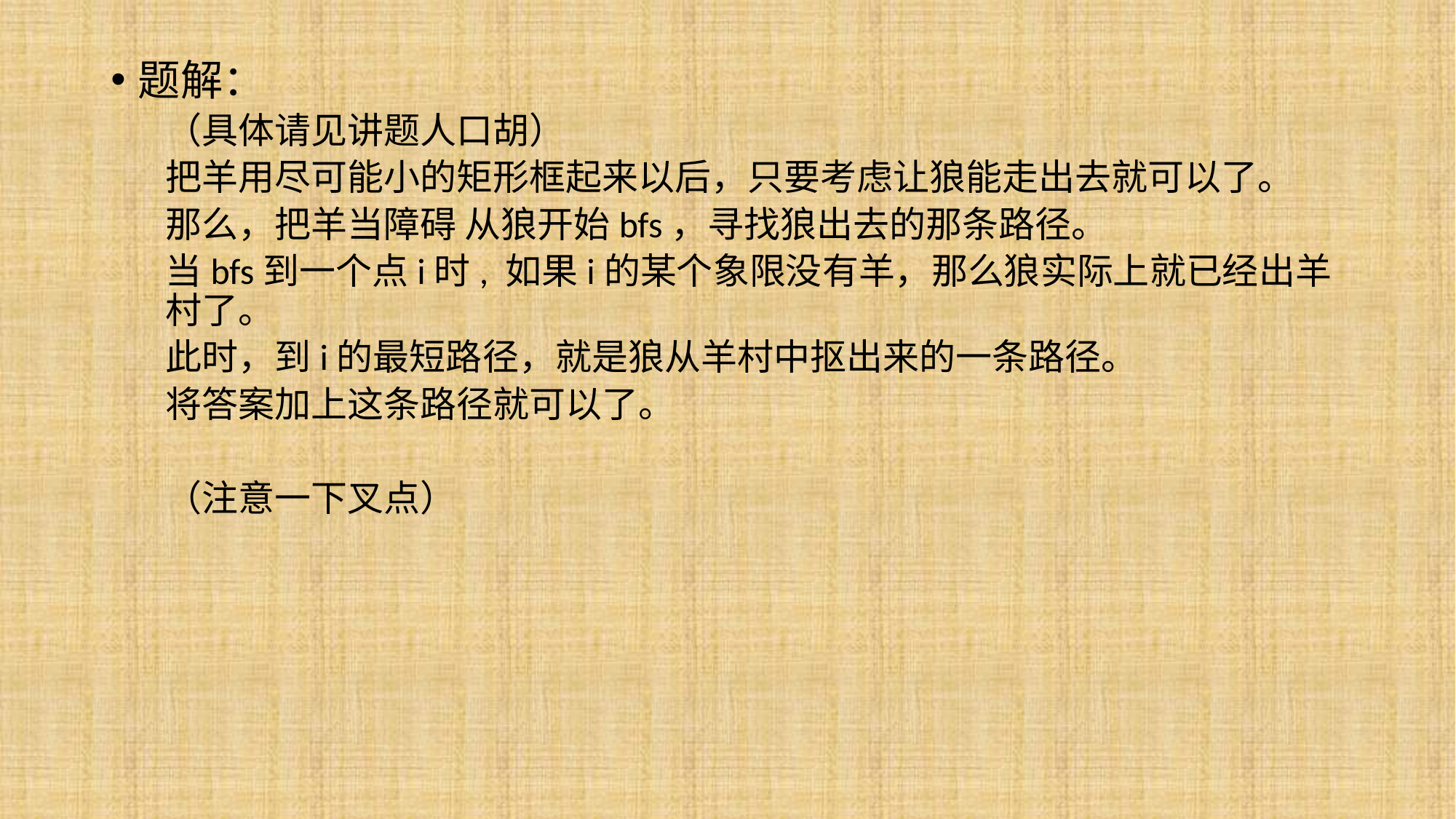

题解：
（具体请见讲题人口胡）
把羊用尽可能小的矩形框起来以后，只要考虑让狼能走出去就可以了。
那么，把羊当障碍 从狼开始bfs，寻找狼出去的那条路径。
当bfs到一个点i时, 如果i的某个象限没有羊，那么狼实际上就已经出羊村了。
此时，到i的最短路径，就是狼从羊村中抠出来的一条路径。
将答案加上这条路径就可以了。

（注意一下叉点）